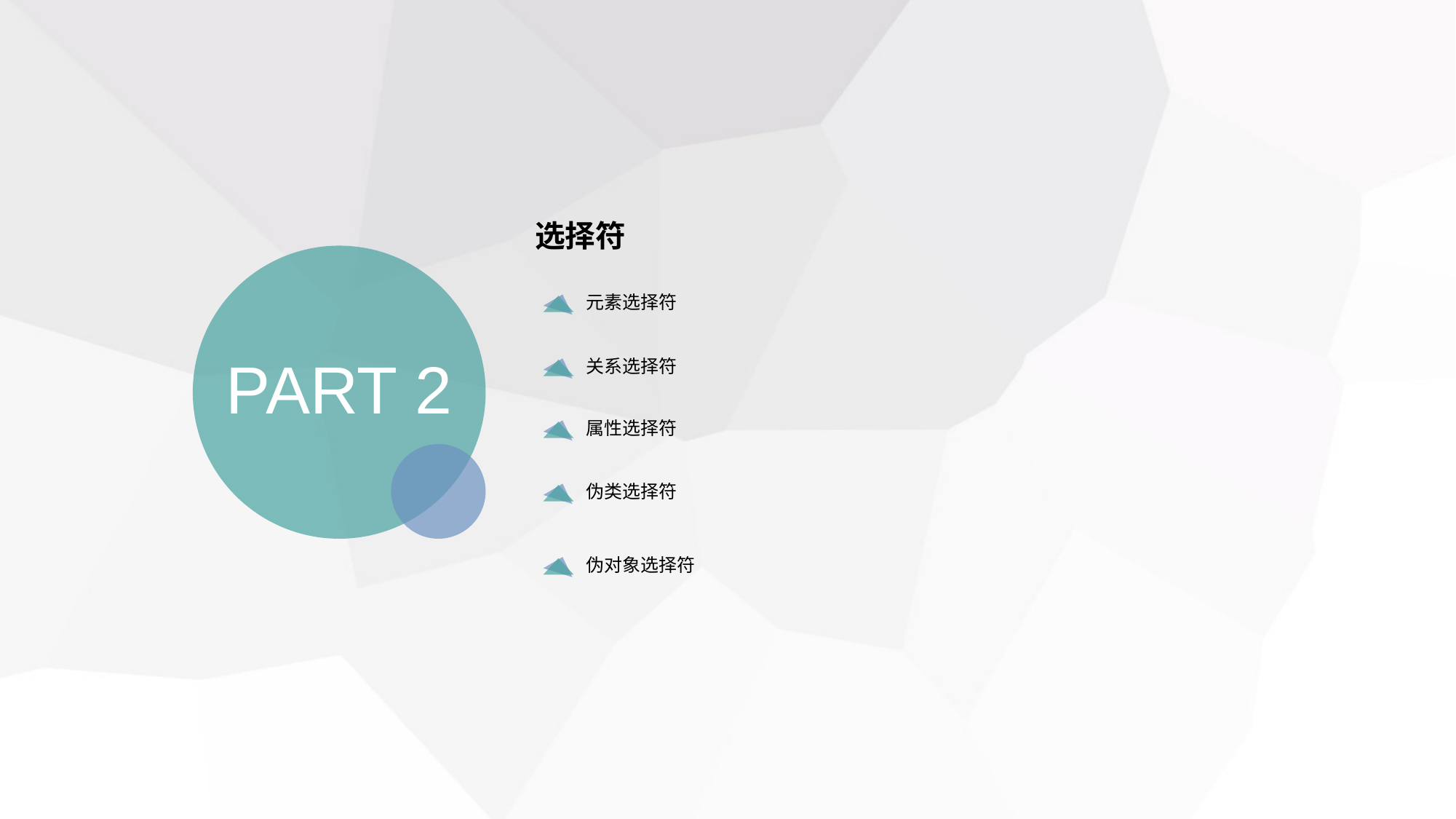

选择符

元素选择符

PART 2
关系选择符

属性选择符

伪类选择符

伪对象选择符